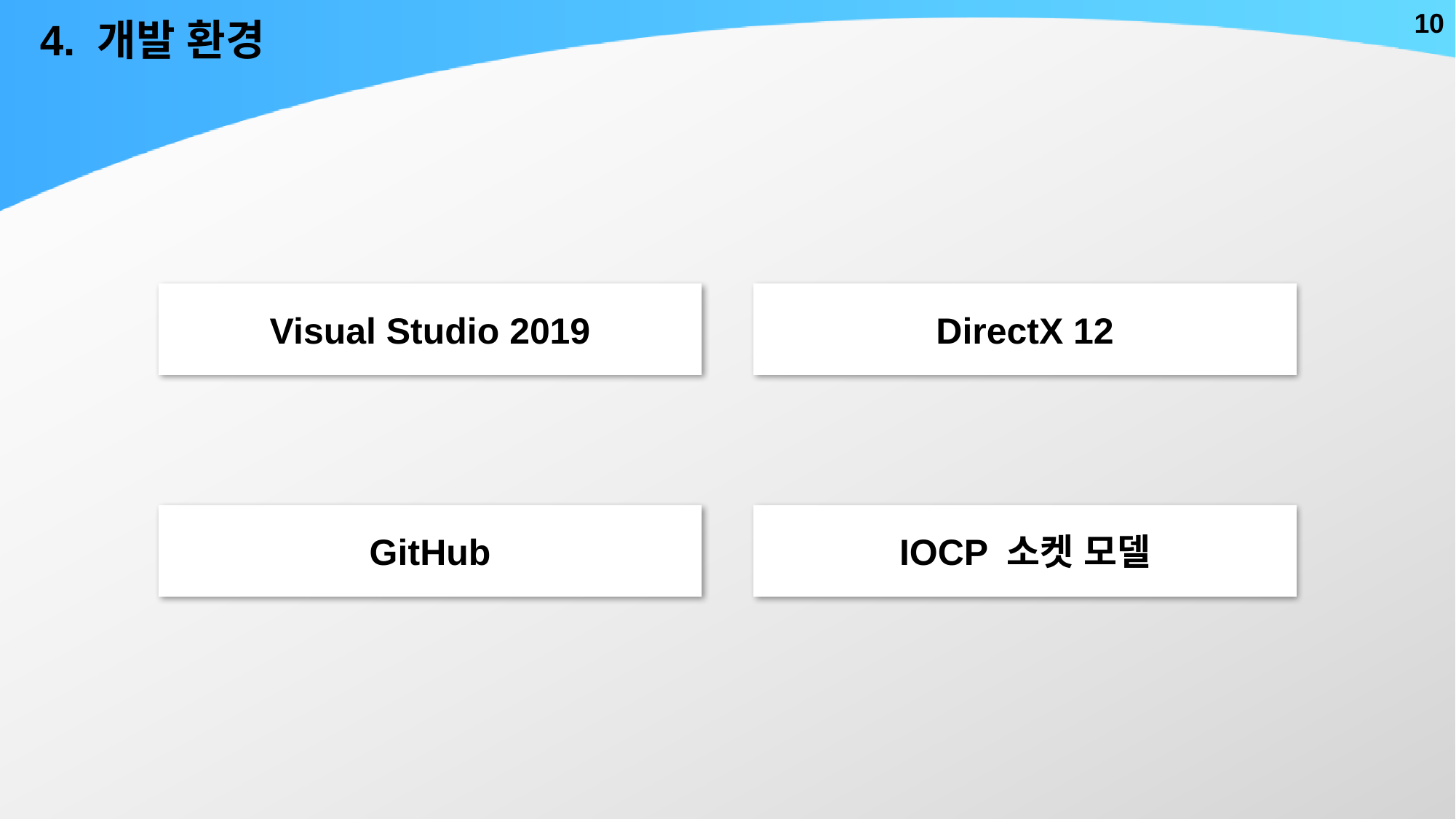

10
4. 개발 환경
Visual Studio 2019
DirectX 12
GitHub
IOCP 소켓 모델